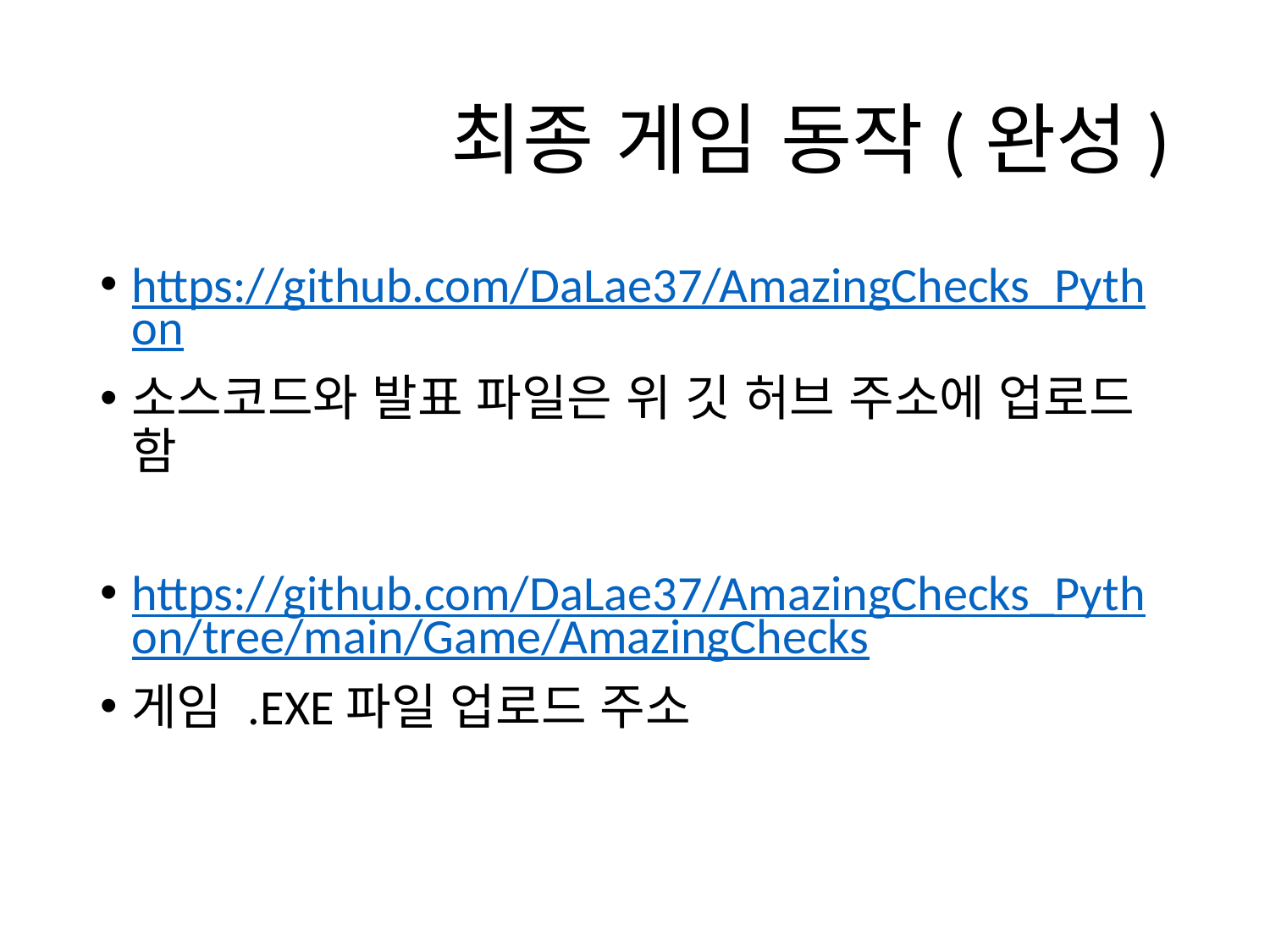

# 최종 게임 동작(완성)
https://github.com/DaLae37/AmazingChecks_Python
소스코드와 발표 파일은 위 깃 허브 주소에 업로드 함

https://github.com/DaLae37/AmazingChecks_Python/tree/main/Game/AmazingChecks
게임 .EXE파일 업로드 주소